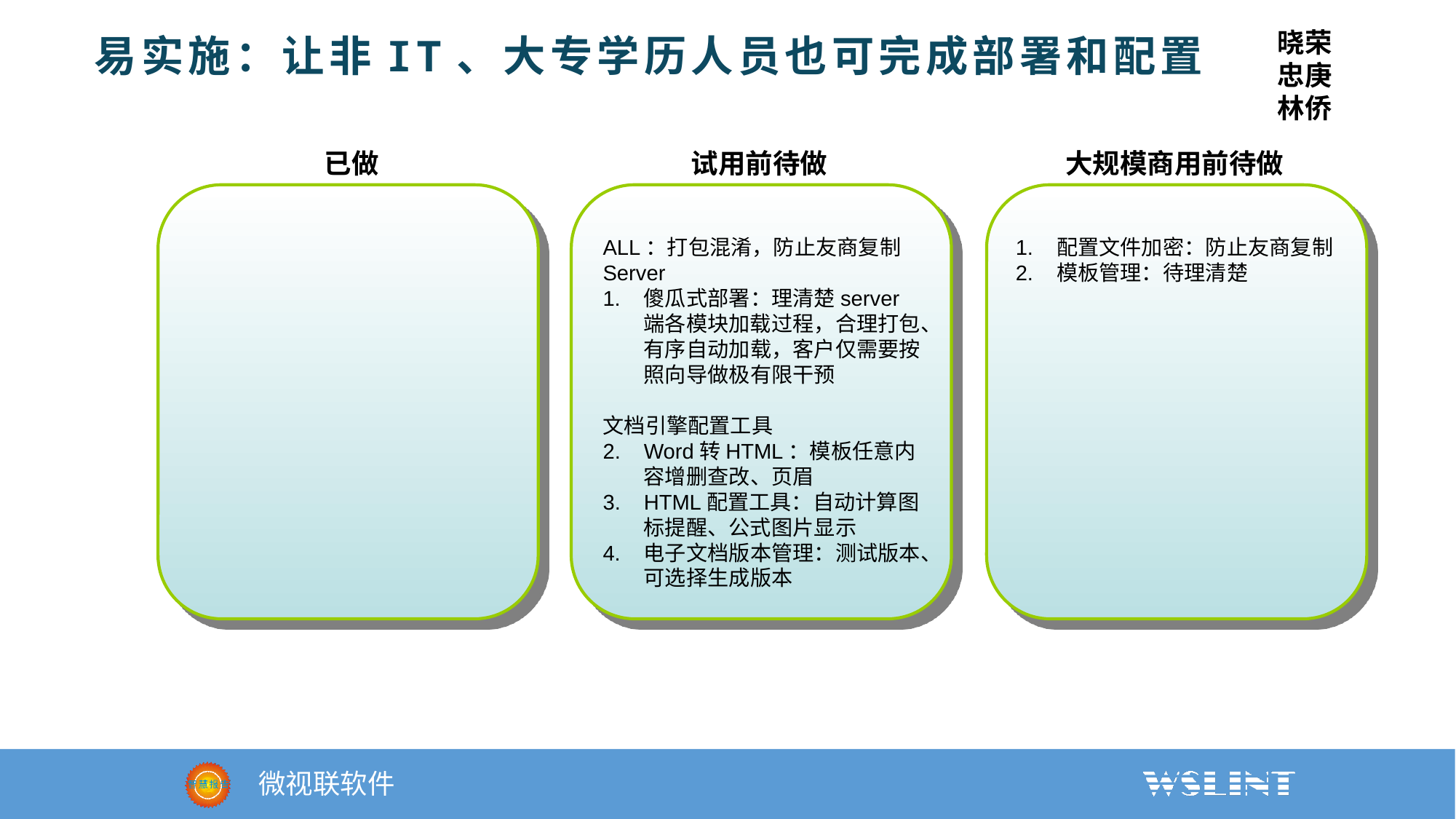

晓荣
忠庚
林侨
易实施：让非IT、大专学历人员也可完成部署和配置
已做
试用前待做
大规模商用前待做

ALL：打包混淆，防止友商复制
Server
傻瓜式部署：理清楚server端各模块加载过程，合理打包、有序自动加载，客户仅需要按照向导做极有限干预

文档引擎配置工具
Word转HTML：模板任意内容增删查改、页眉
HTML配置工具：自动计算图标提醒、公式图片显示
电子文档版本管理：测试版本、可选择生成版本
配置文件加密：防止友商复制
模板管理：待理清楚